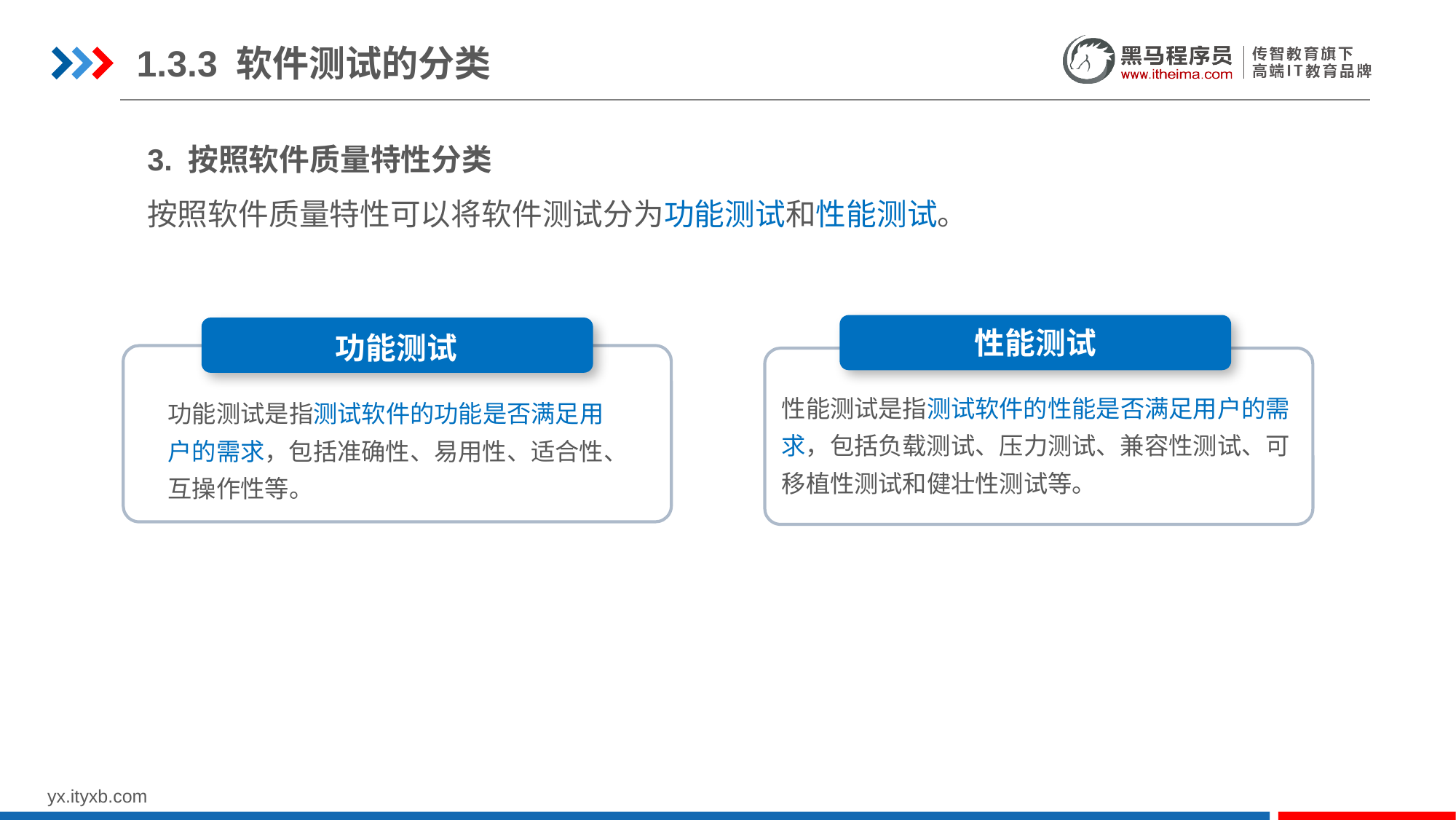

1.3.3 软件测试的分类
3. 按照软件质量特性分类
按照软件质量特性可以将软件测试分为功能测试和性能测试。

性能测试
功能测试

性能测试是指测试软件的性能是否满足用户的需求，包括负载测试、压力测试、兼容性测试、可移植性测试和健壮性测试等。
功能测试是指测试软件的功能是否满足用户的需求，包括准确性、易用性、适合性、互操作性等。